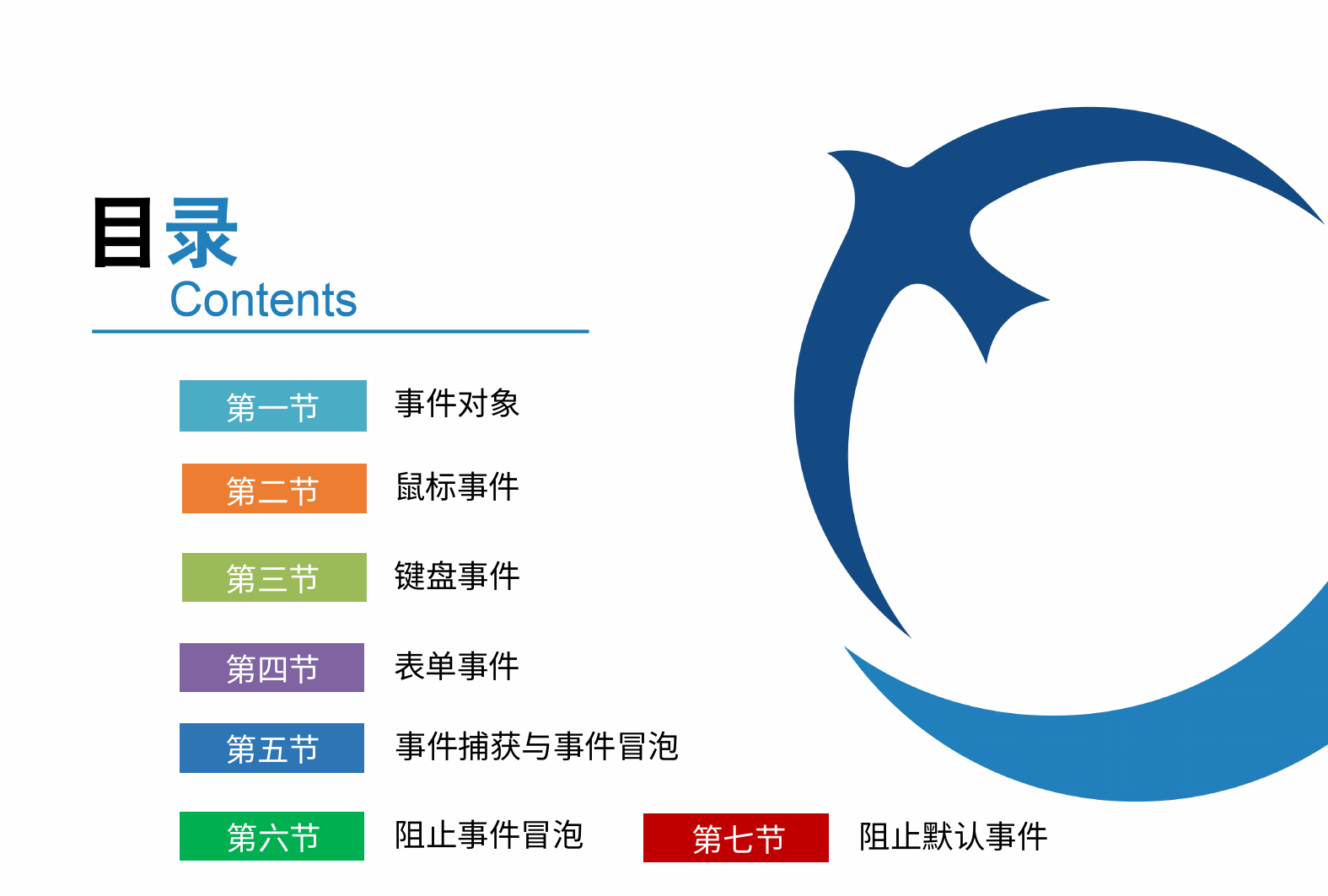

事件对象

第一节
鼠标事件

第二节
键盘事件

第三节
表单事件

第四节
事件捕获与事件冒泡

第五节
阻止事件冒泡

阻止默认事件

第六节
第七节